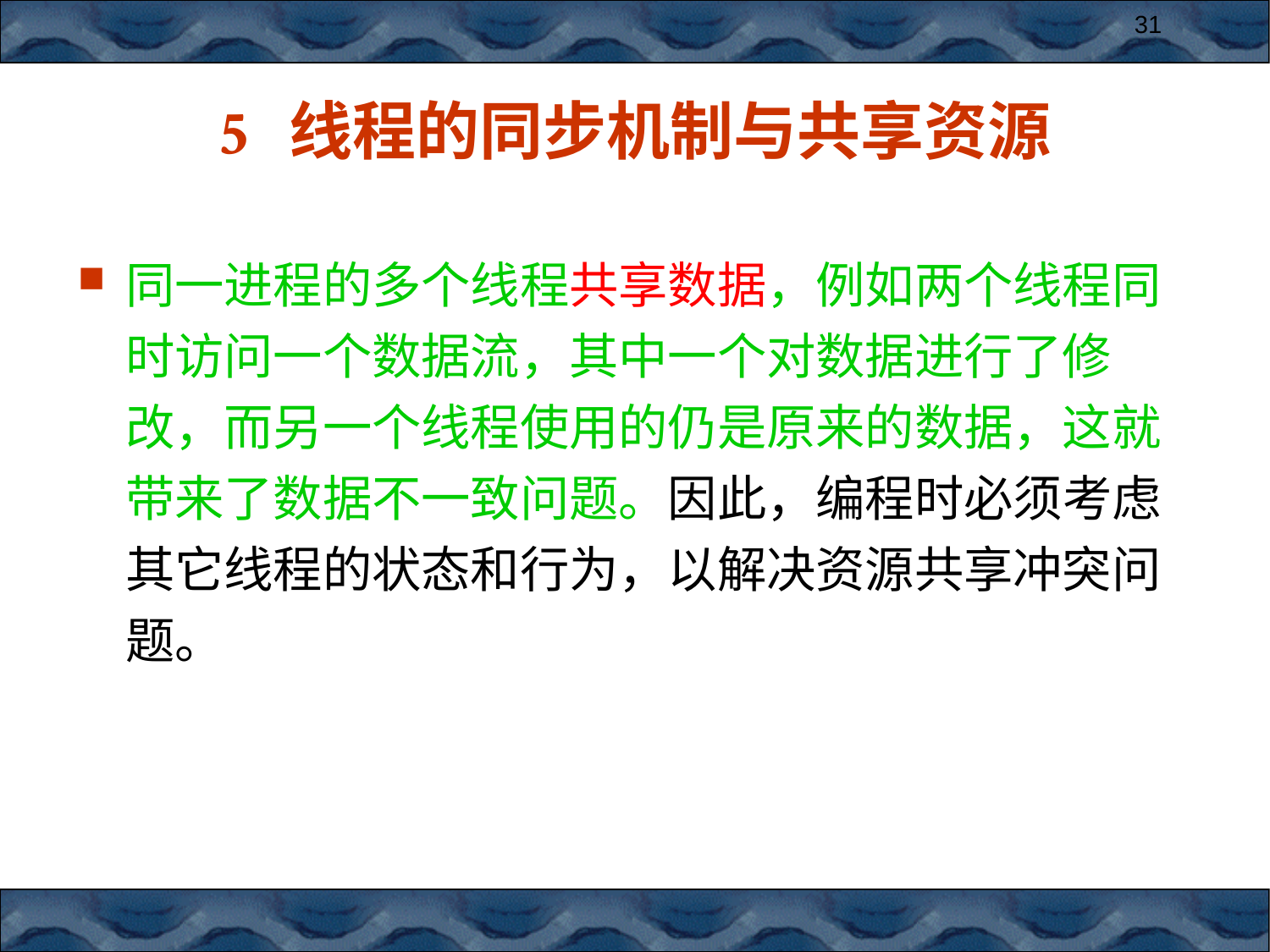

31
# 5  线程的同步机制与共享资源
同一进程的多个线程共享数据，例如两个线程同时访问一个数据流，其中一个对数据进行了修改，而另一个线程使用的仍是原来的数据，这就带来了数据不一致问题。因此，编程时必须考虑其它线程的状态和行为，以解决资源共享冲突问题。